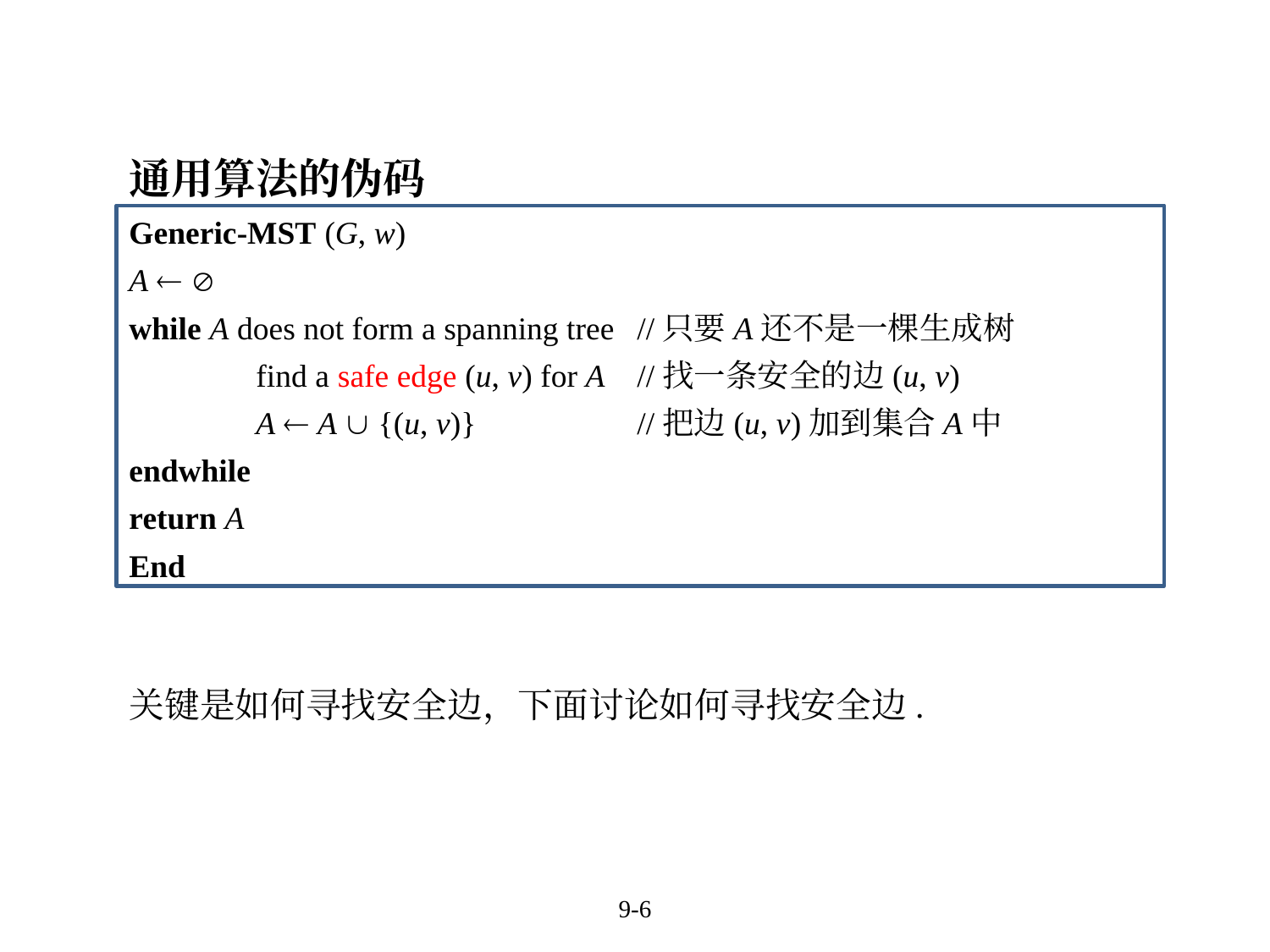

通用算法的伪码
Generic-MST (G, w)
A ← ∅
while A does not form a spanning tree	//只要A还不是一棵生成树
 	find a safe edge (u, v) for A 	//找一条安全的边(u, v)
 	A ← A ∪ {(u, v)} 		//把边(u, v)加到集合A中
endwhile
return A
End

关键是如何寻找安全边，下面讨论如何寻找安全边.

9-6